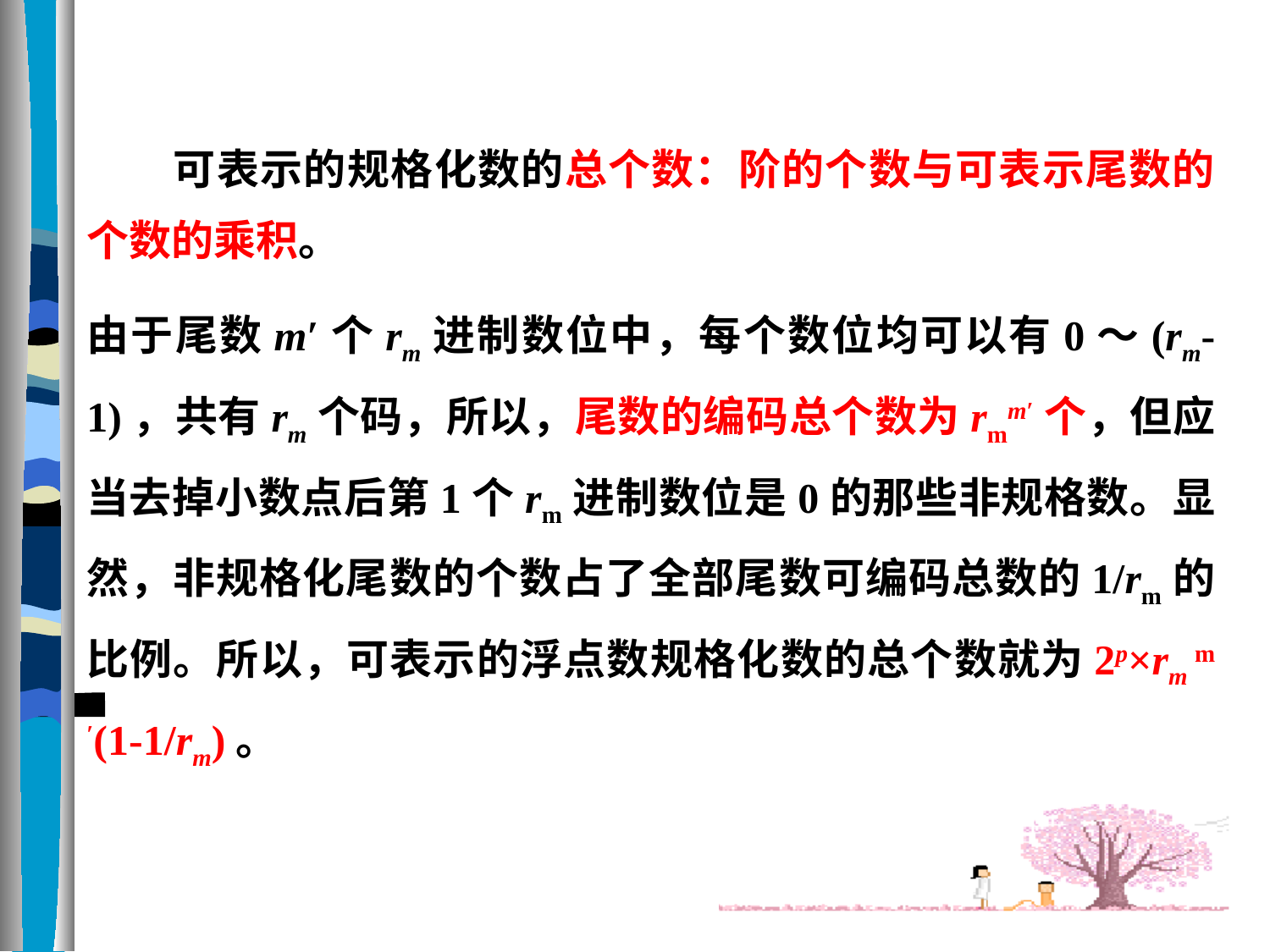

可表示的规格化数的总个数：阶的个数与可表示尾数的个数的乘积。
由于尾数m′个rm进制数位中，每个数位均可以有0～(rm-1)，共有rm个码，所以，尾数的编码总个数为rmm′个，但应当去掉小数点后第1个rm进制数位是0的那些非规格数。显然，非规格化尾数的个数占了全部尾数可编码总数的1/rm的比例。所以，可表示的浮点数规格化数的总个数就为2p×rm m′(1-1/rm)。